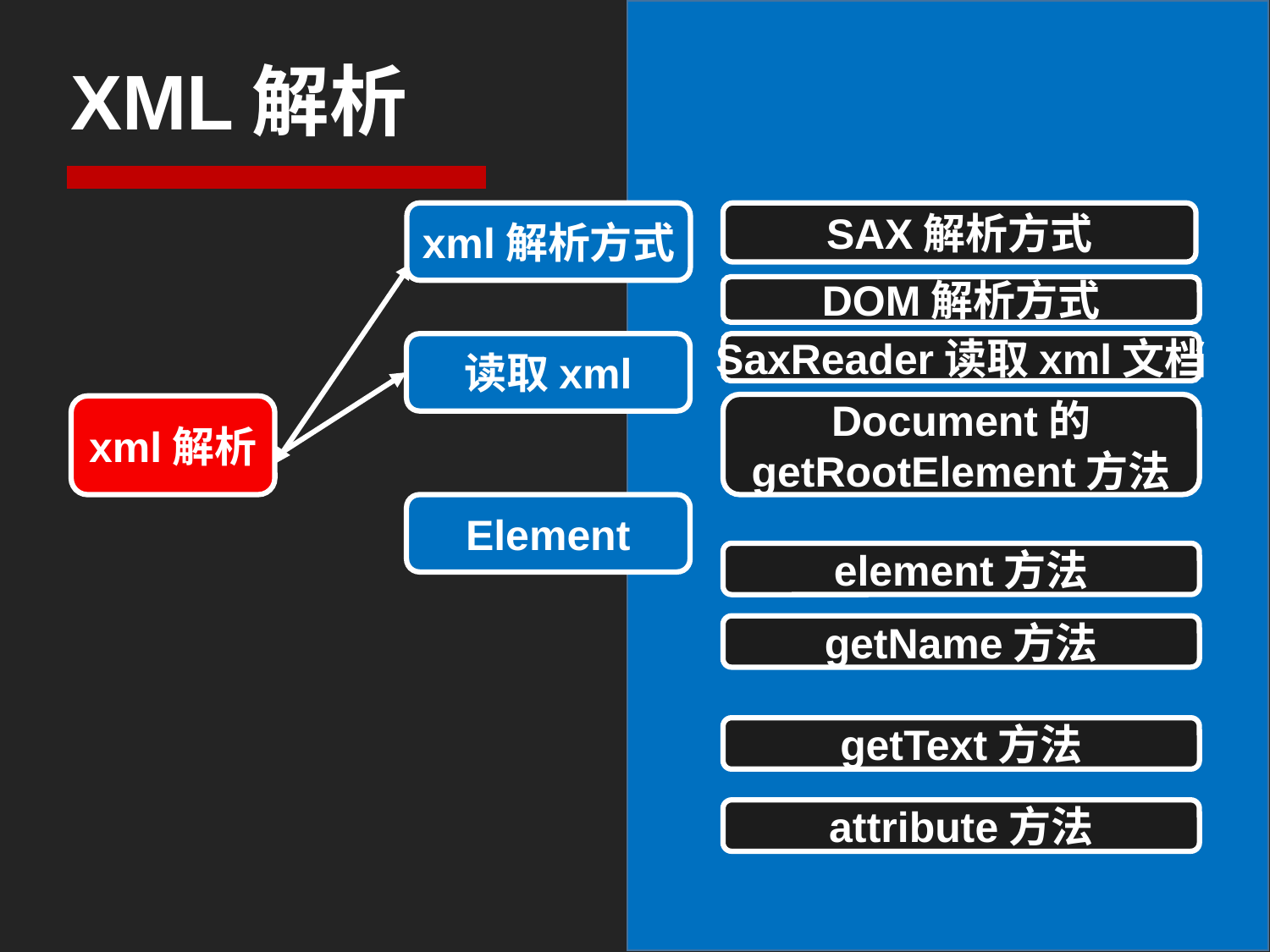

# XML解析

xml解析方式
SAX解析方式
DOM解析方式
读取xml
SaxReader读取xml文档
Document的
getRootElement方法
xml解析
Element
element方法
getName方法
getText方法
attribute方法